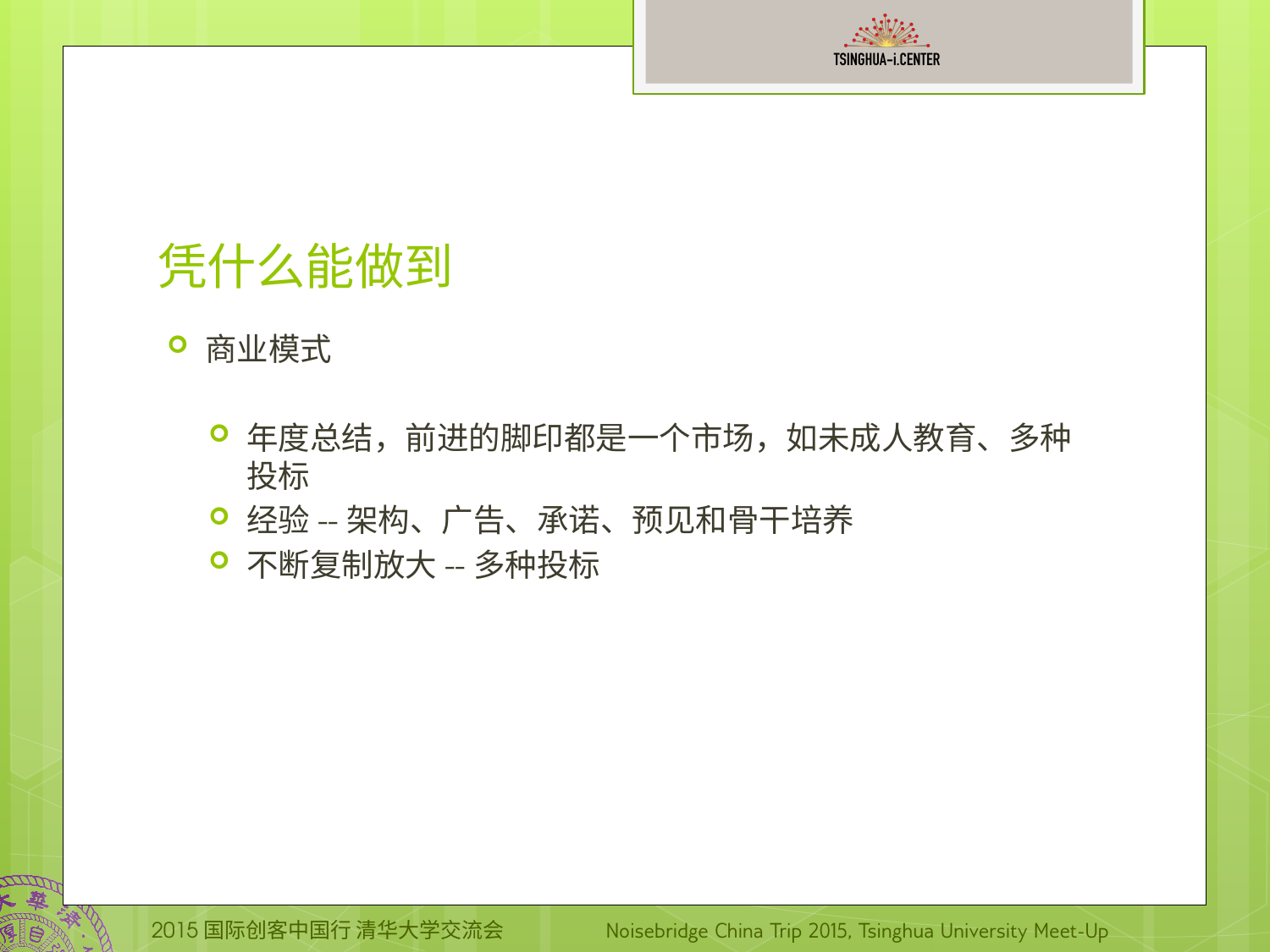

# 凭什么能做到
商业模式

年度总结，前进的脚印都是一个市场，如未成人教育、多种投标
经验--架构、广告、承诺、预见和骨干培养
不断复制放大--多种投标